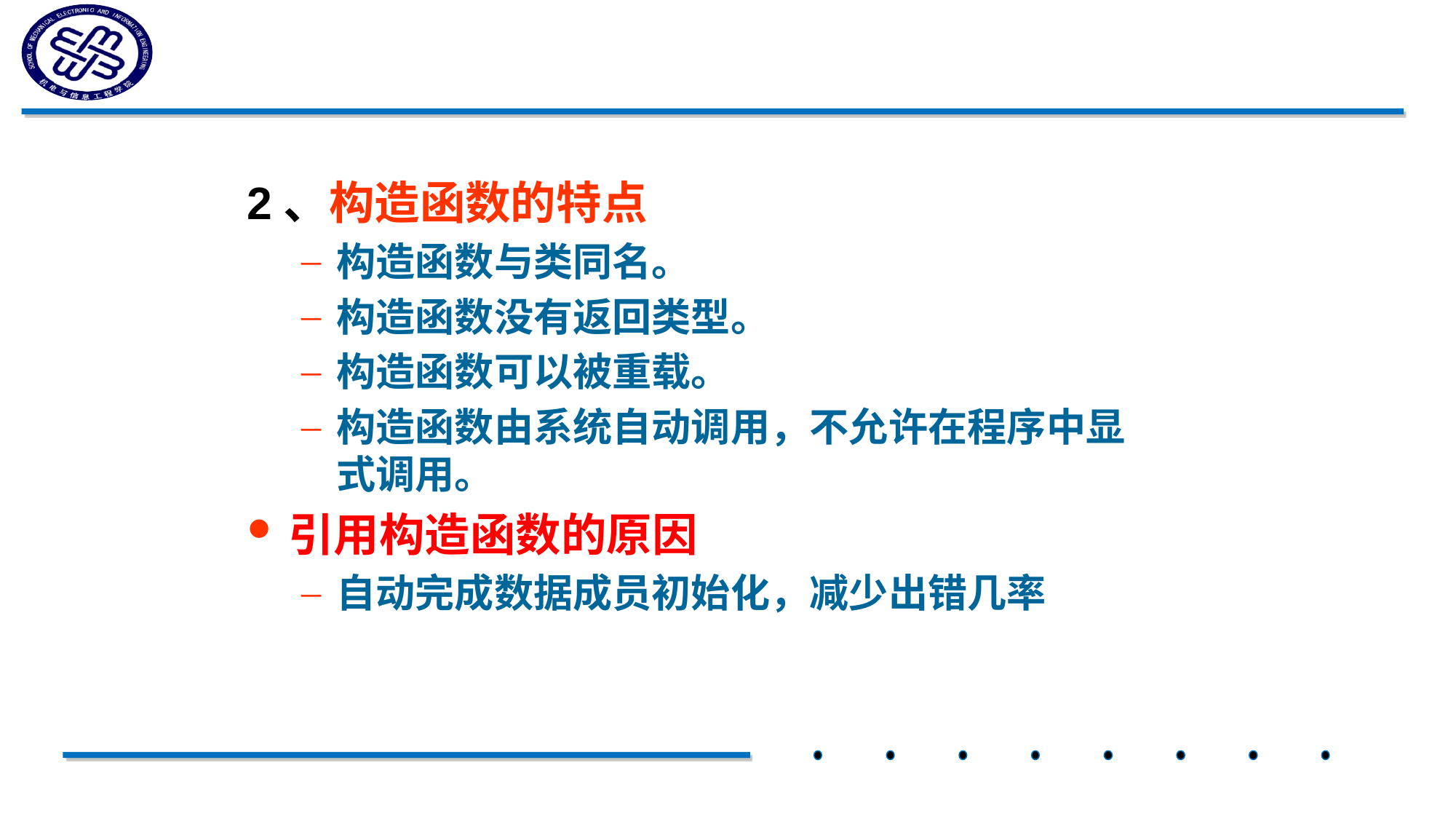

#
2、构造函数的特点
构造函数与类同名。
构造函数没有返回类型。
构造函数可以被重载。
构造函数由系统自动调用，不允许在程序中显式调用。
引用构造函数的原因
自动完成数据成员初始化，减少出错几率